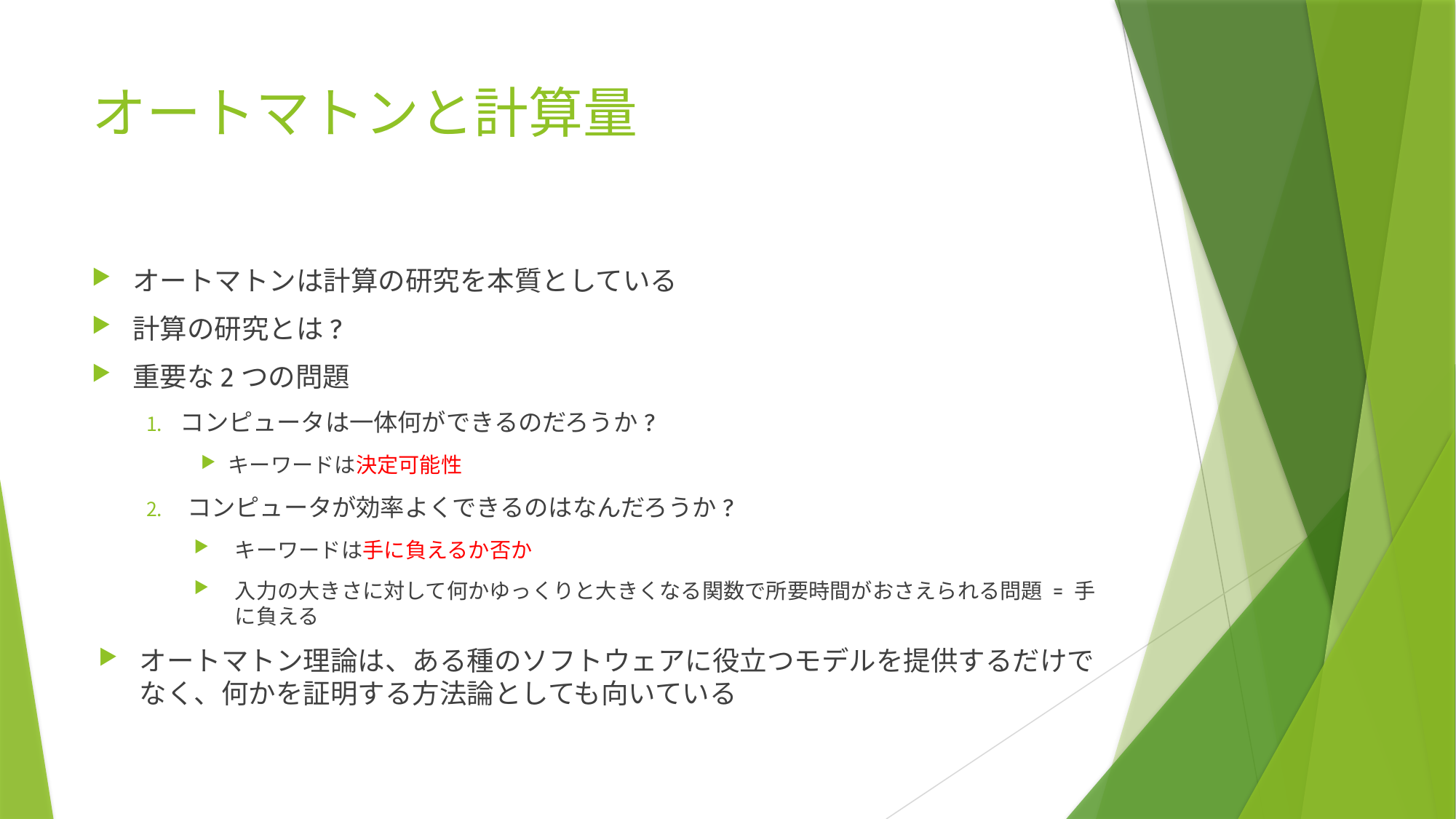

# オートマトンと計算量
オートマトンは計算の研究を本質としている
計算の研究とは?
重要な2つの問題
コンピュータは一体何ができるのだろうか?
キーワードは決定可能性
コンピュータが効率よくできるのはなんだろうか?
キーワードは手に負えるか否か
入力の大きさに対して何かゆっくりと大きくなる関数で所要時間がおさえられる問題 = 手に負える
オートマトン理論は、ある種のソフトウェアに役立つモデルを提供するだけでなく、何かを証明する方法論としても向いている